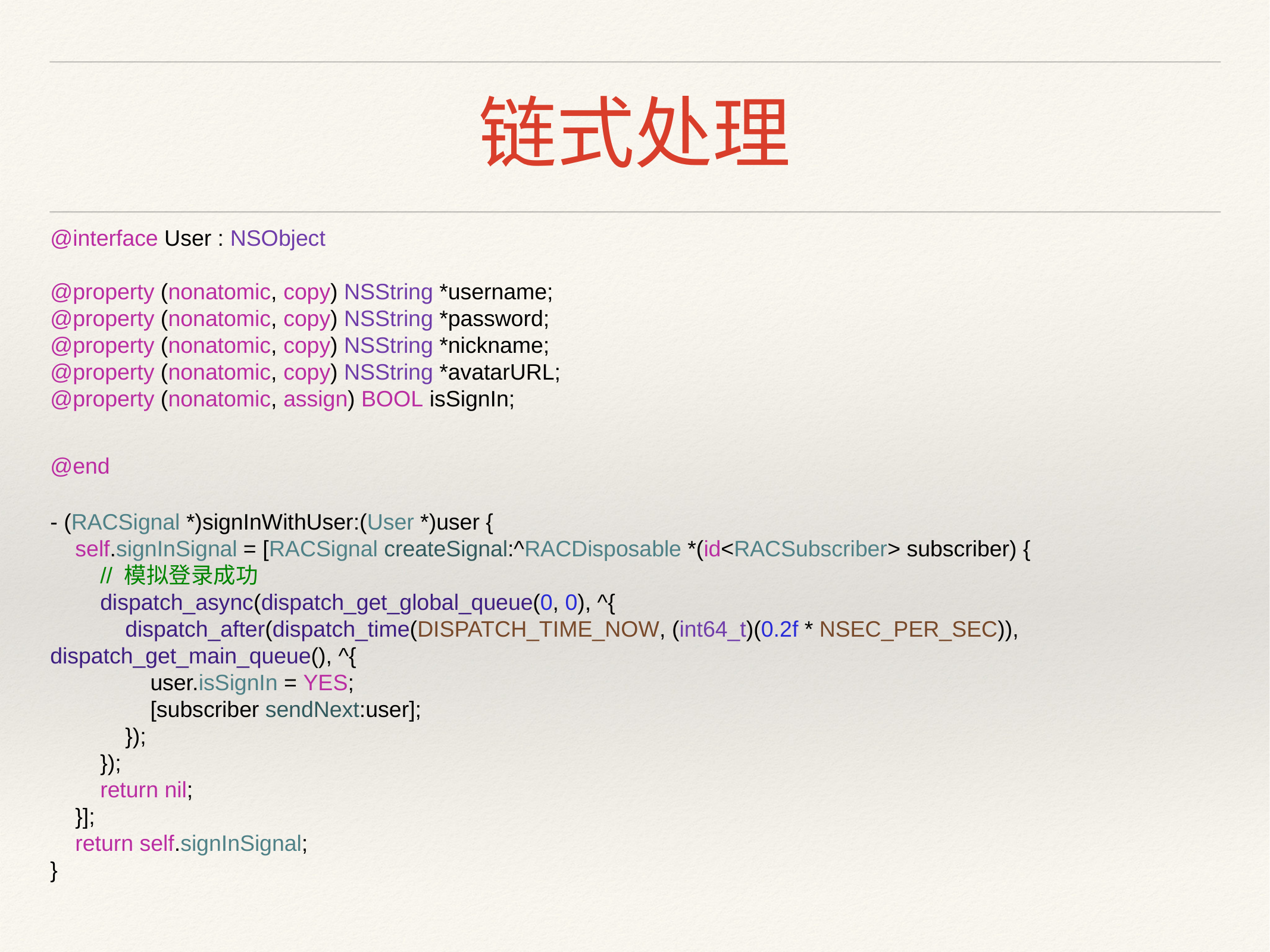

# 链式处理
@interface User : NSObject

@property (nonatomic, copy) NSString *username;
@property (nonatomic, copy) NSString *password;
@property (nonatomic, copy) NSString *nickname;
@property (nonatomic, copy) NSString *avatarURL;
@property (nonatomic, assign) BOOL isSignIn;

@end
- (RACSignal *)signInWithUser:(User *)user {
    self.signInSignal = [RACSignal createSignal:^RACDisposable *(id<RACSubscriber> subscriber) {
        // 模拟登录成功
        dispatch_async(dispatch_get_global_queue(0, 0), ^{
            dispatch_after(dispatch_time(DISPATCH_TIME_NOW, (int64_t)(0.2f * NSEC_PER_SEC)), dispatch_get_main_queue(), ^{
                user.isSignIn = YES;
                [subscriber sendNext:user];
            });
        });
        return nil;
    }];
    return self.signInSignal;
}